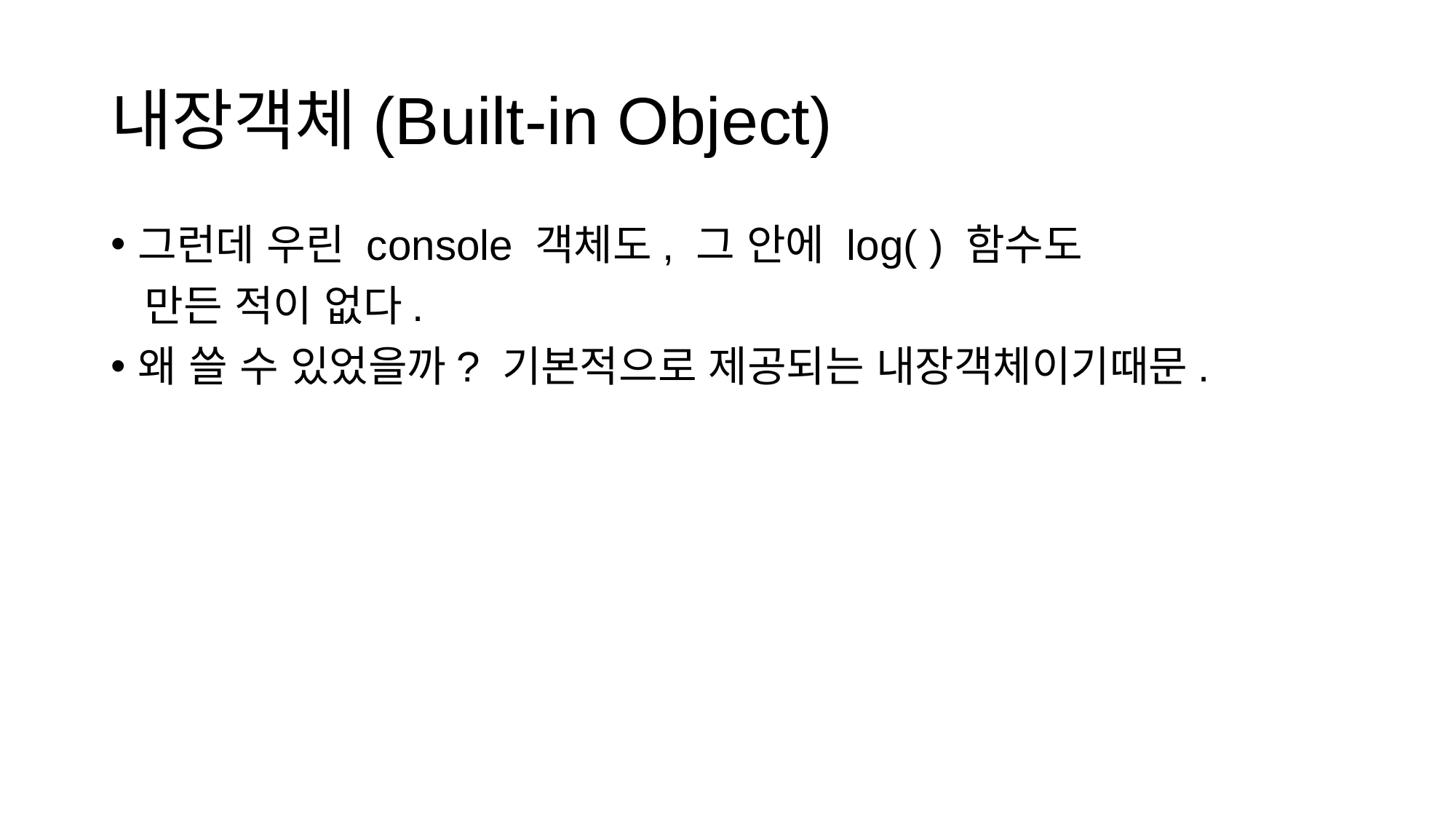

# 내장객체(Built-in Object)
그런데 우린 console 객체도, 그 안에 log( ) 함수도
  만든 적이 없다.
왜 쓸 수 있었을까? 기본적으로 제공되는 내장객체이기때문.